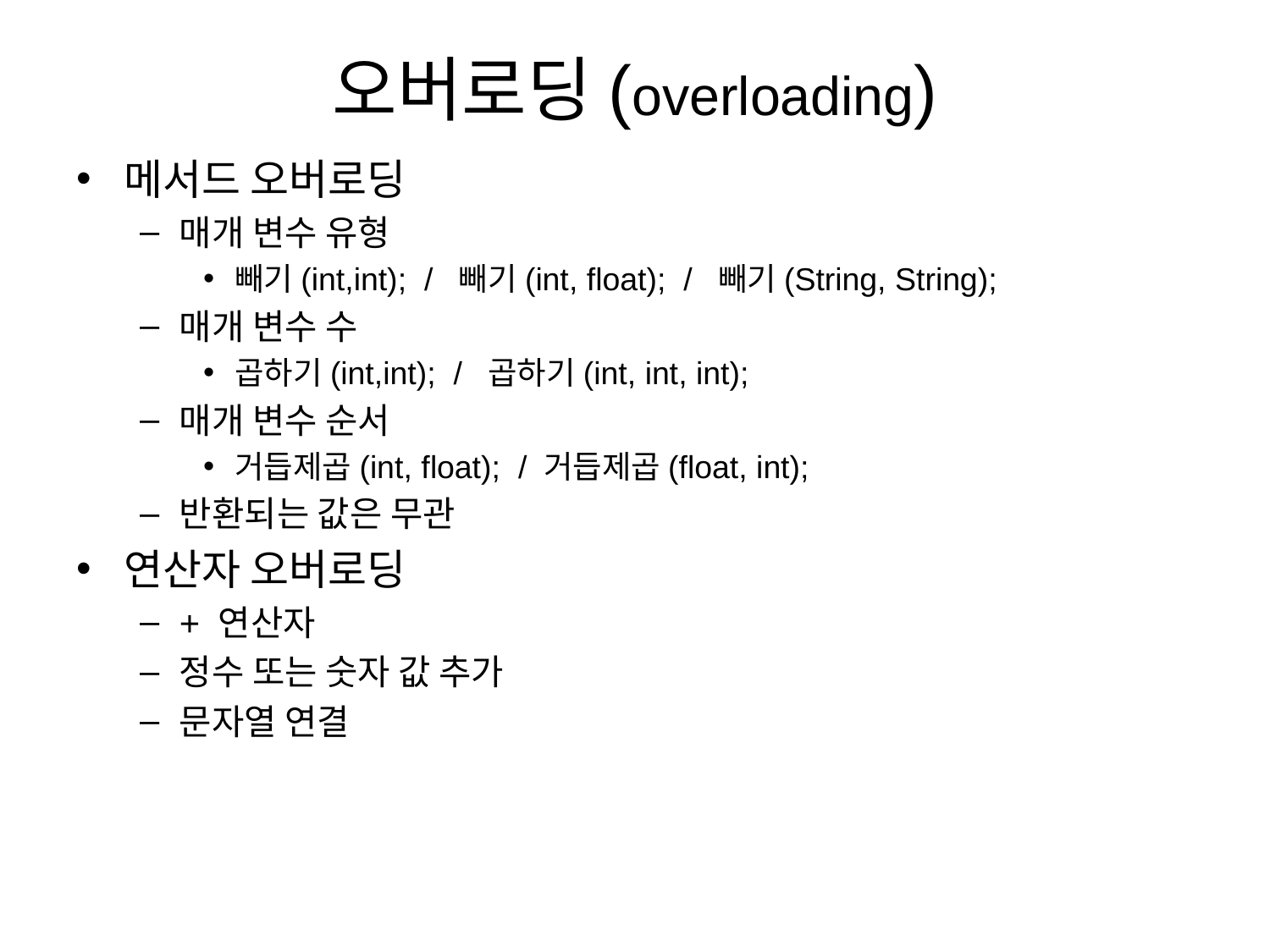

# 오버로딩(overloading)
메서드 오버로딩
매개 변수 유형
빼기(int,int);  /  빼기(int, float);  /  빼기(String, String);
매개 변수 수
곱하기(int,int);  /  곱하기(int, int, int);
매개 변수 순서
거듭제곱(int, float);  / 거듭제곱(float, int);
반환되는 값은 무관
연산자 오버로딩
+ 연산자
정수 또는 숫자 값 추가
문자열 연결